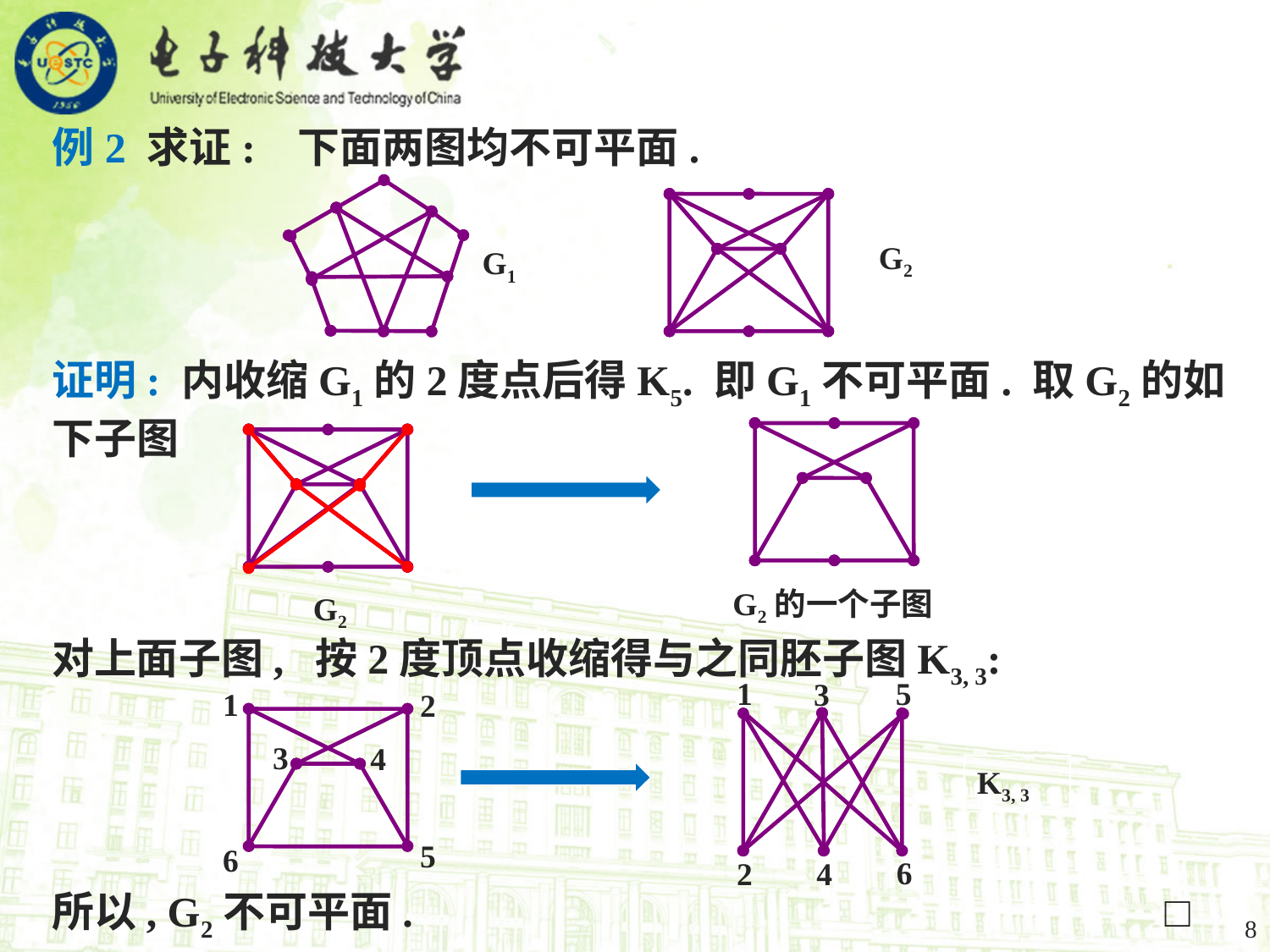

例2 求证:   下面两图均不可平面.

G2

G1

证明: 内收缩G1的2度点后得K5. 即G1不可平面. 取G2的如下子图

G2的一个子图

G2

对上面子图,  按2度顶点收缩得与之同胚子图K3, 3:
1
5
3

K3, 3
6
2
4
1
2

3
4
5
6

所以, G2不可平面.                                                                       □
8